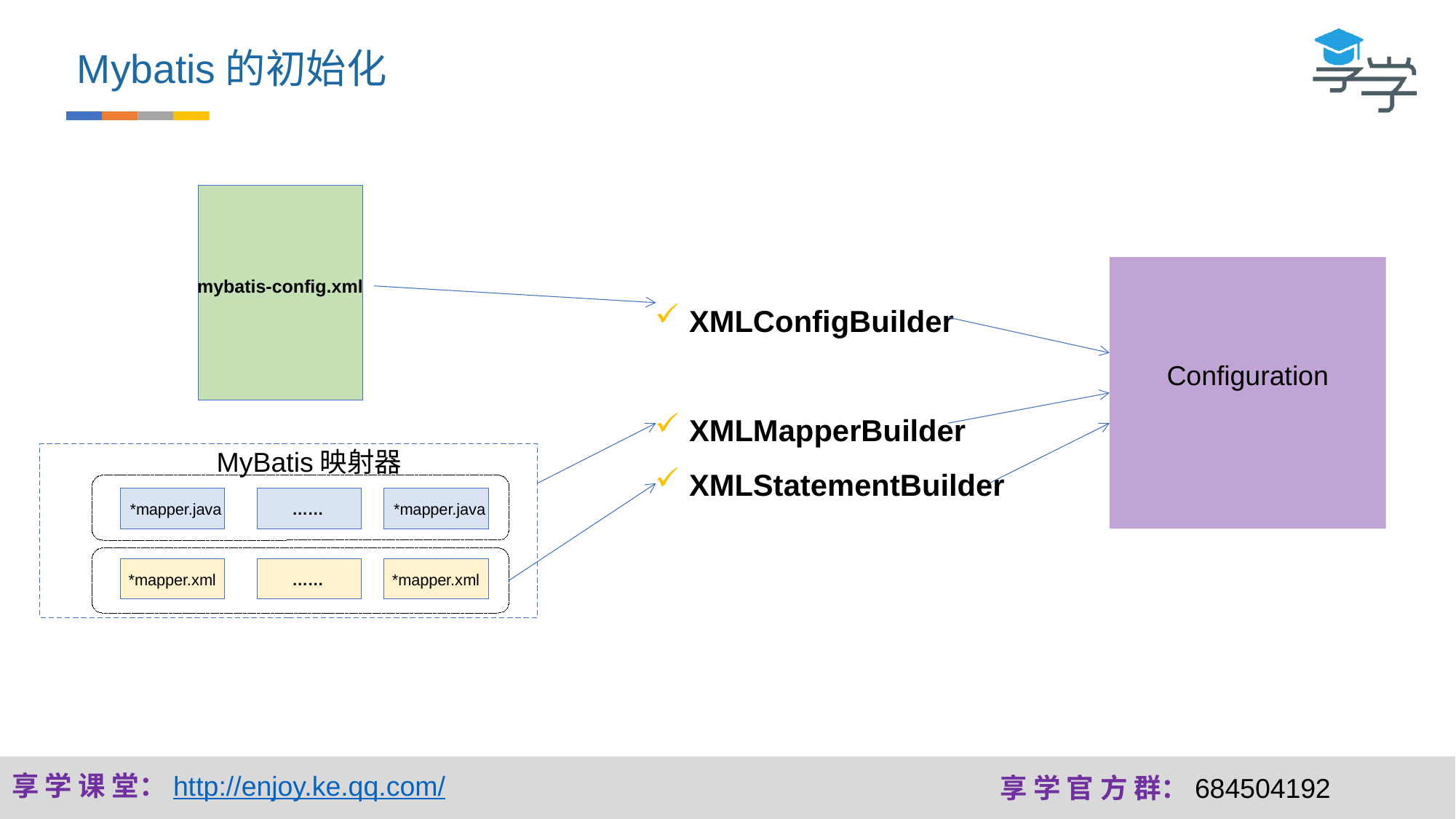

Mybatis的初始化

mybatis-config.xml
XMLConfigBuilder

XMLMapperBuilder
XMLStatementBuilder
Configuration
MyBatis映射器

*mapper.java

……

*mapper.java

*mapper.xml
……
*mapper.xml